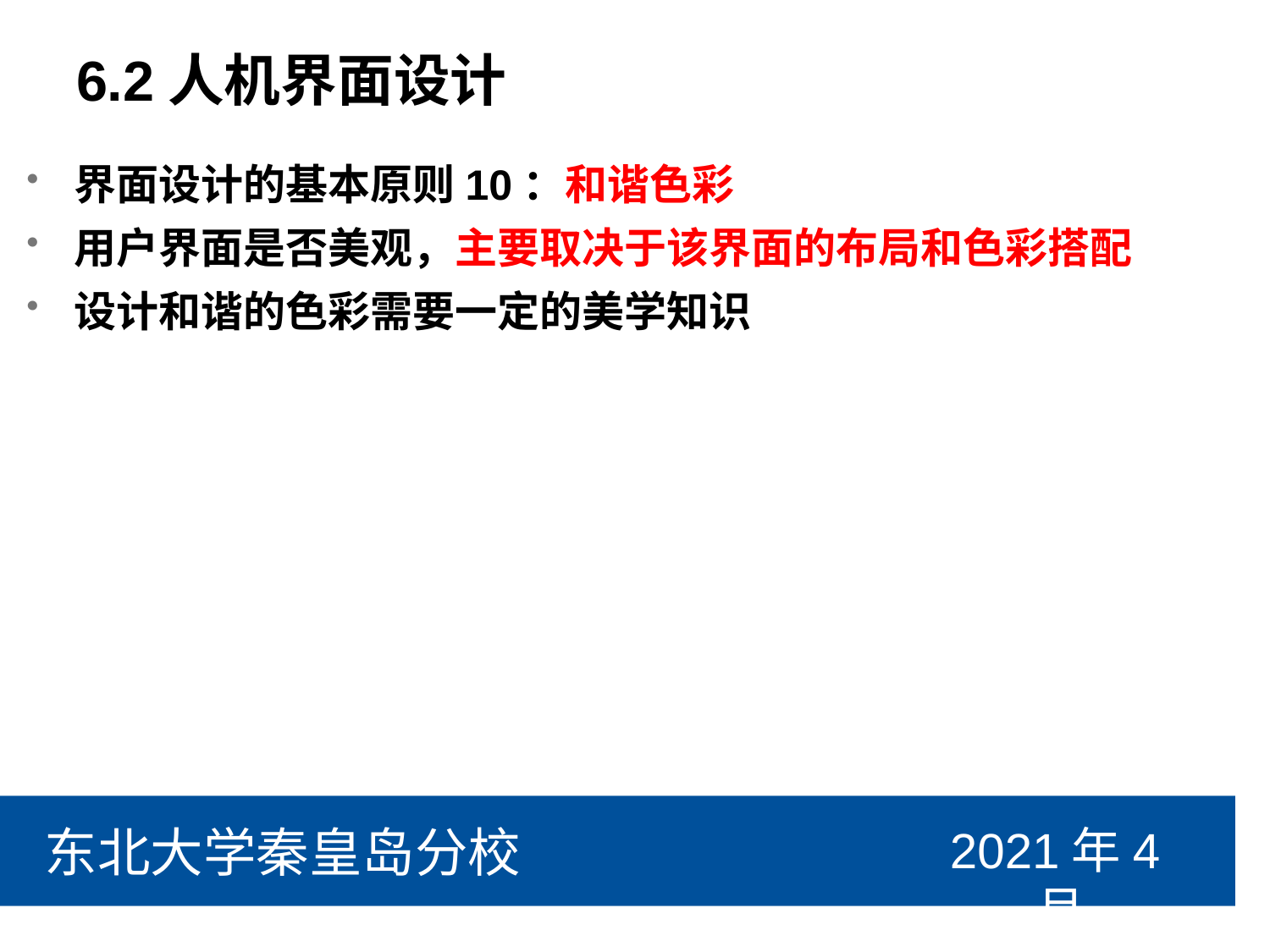

# 6.2人机界面设计
界面设计的基本原则10：和谐色彩
用户界面是否美观，主要取决于该界面的布局和色彩搭配
设计和谐的色彩需要一定的美学知识